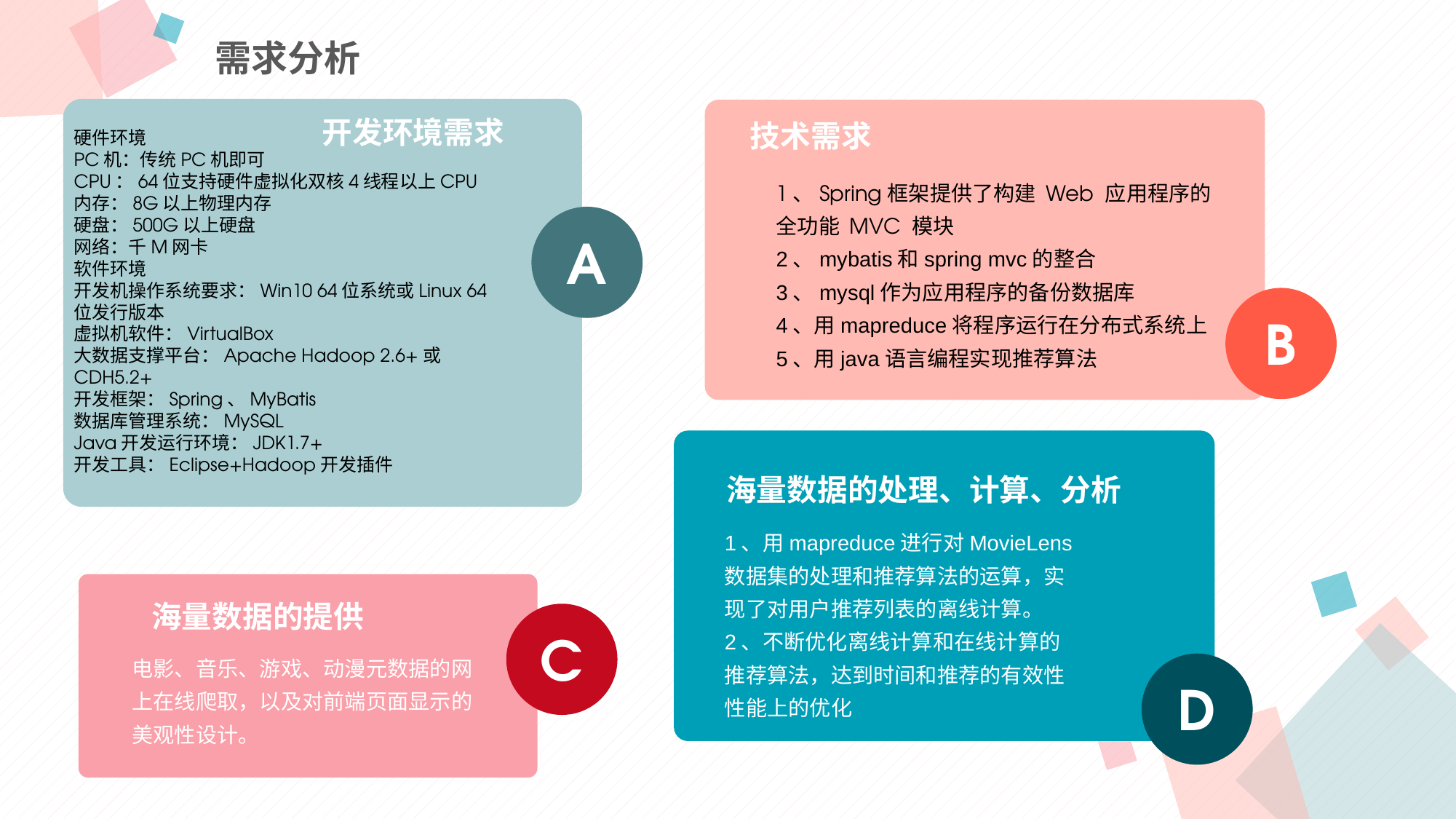

需求分析
开发环境需求

技术需求
硬件环境
PC机：传统PC机即可
CPU：64位支持硬件虚拟化双核4线程以上CPU
内存：8G以上物理内存
硬盘：500G以上硬盘
网络：千M网卡
软件环境
开发机操作系统要求：Win10 64位系统或Linux 64位发行版本
虚拟机软件：VirtualBox
大数据支撑平台：Apache Hadoop 2.6+或CDH5.2+
开发框架：Spring、MyBatis
数据库管理系统：MySQL
Java开发运行环境：JDK1.7+
开发工具：Eclipse+Hadoop开发插件

1、Spring框架提供了构建 Web 应用程序的全功能 MVC 模块
2、mybatis和spring mvc的整合
3、mysql作为应用程序的备份数据库
4、用mapreduce将程序运行在分布式系统上
5、用java语言编程实现推荐算法
A
B

海量数据的处理、计算、分析
1、用mapreduce进行对MovieLens数据集的处理和推荐算法的运算，实现了对用户推荐列表的离线计算。
2、不断优化离线计算和在线计算的推荐算法，达到时间和推荐的有效性性能上的优化

海量数据的提供
C
电影、音乐、游戏、动漫元数据的网上在线爬取，以及对前端页面显示的美观性设计。
D